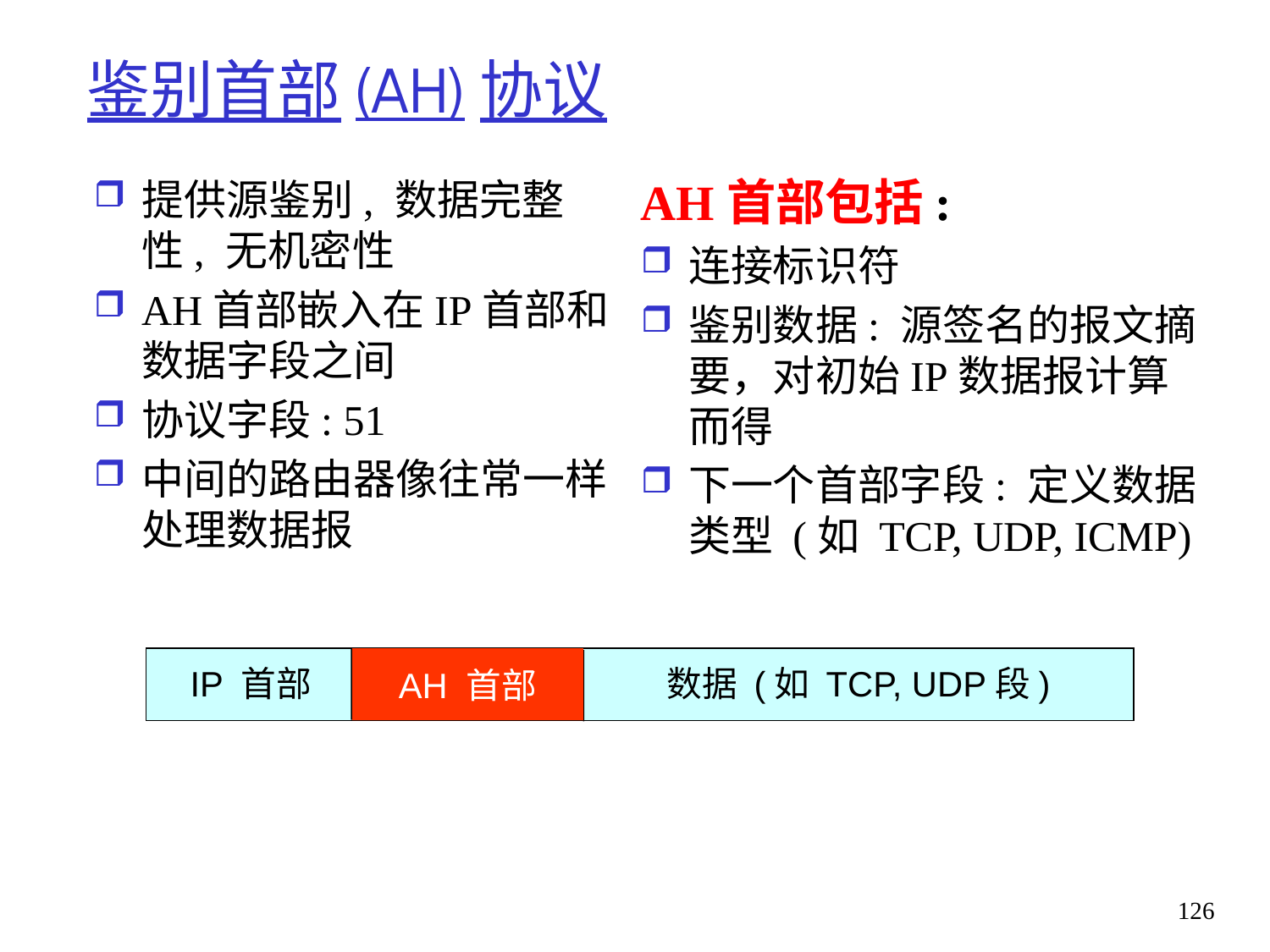

# 鉴别首部(AH)协议
AH首部包括:
连接标识符
鉴别数据: 源签名的报文摘要，对初始IP数据报计算而得
下一个首部字段: 定义数据类型 (如 TCP, UDP, ICMP)

提供源鉴别, 数据完整性, 无机密性
AH首部嵌入在IP首部和数据字段之间
协议字段: 51
中间的路由器像往常一样处理数据报

IP 首部
数据 (如 TCP, UDP段)
AH 首部
126